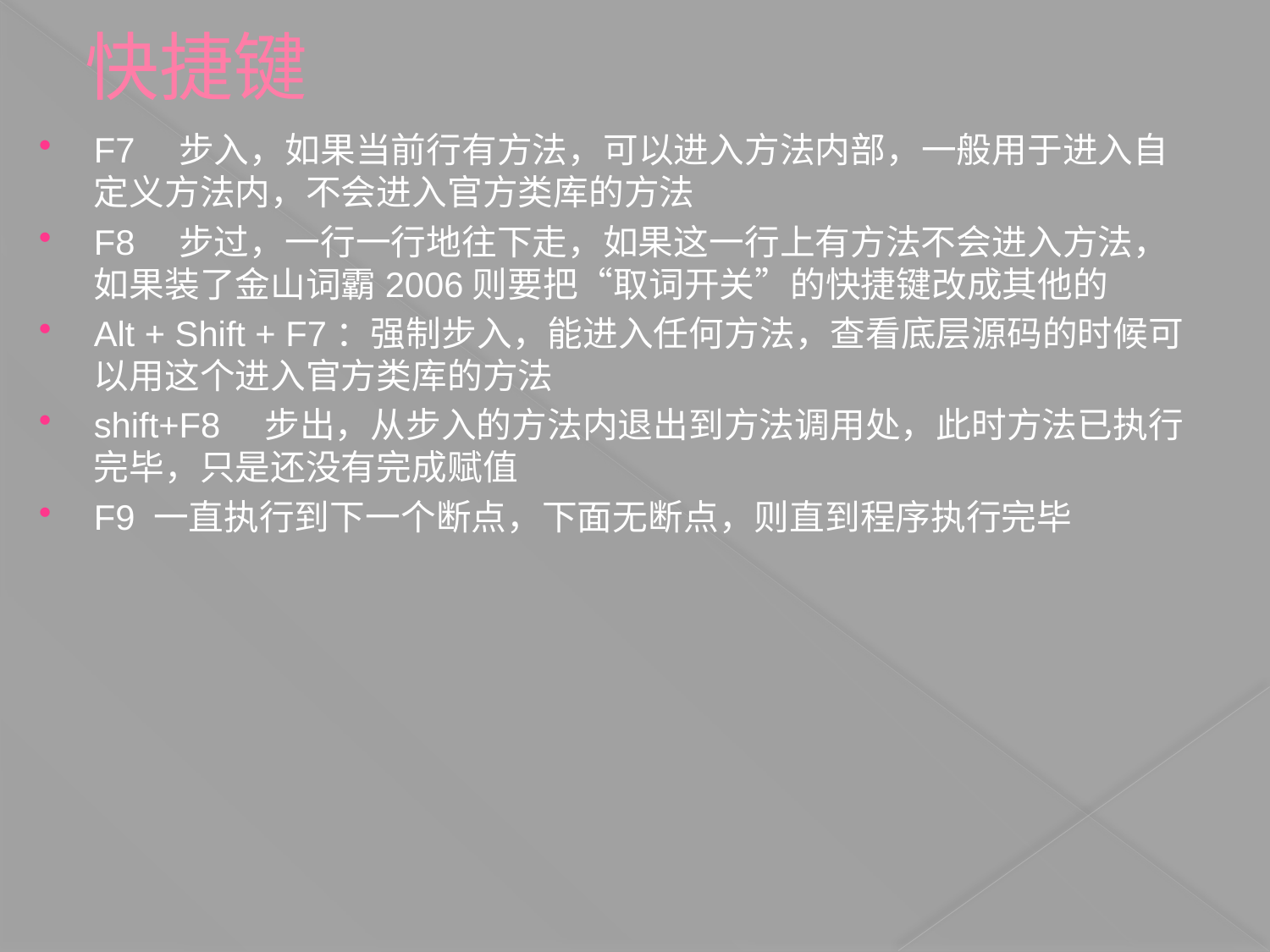

# 快捷键
F7　步入，如果当前行有方法，可以进入方法内部，一般用于进入自定义方法内，不会进入官方类库的方法
F8　步过，一行一行地往下走，如果这一行上有方法不会进入方法，如果装了金山词霸2006则要把“取词开关”的快捷键改成其他的
Alt + Shift + F7：强制步入，能进入任何方法，查看底层源码的时候可以用这个进入官方类库的方法
shift+F8　步出，从步入的方法内退出到方法调用处，此时方法已执行完毕，只是还没有完成赋值
F9 一直执行到下一个断点，下面无断点，则直到程序执行完毕